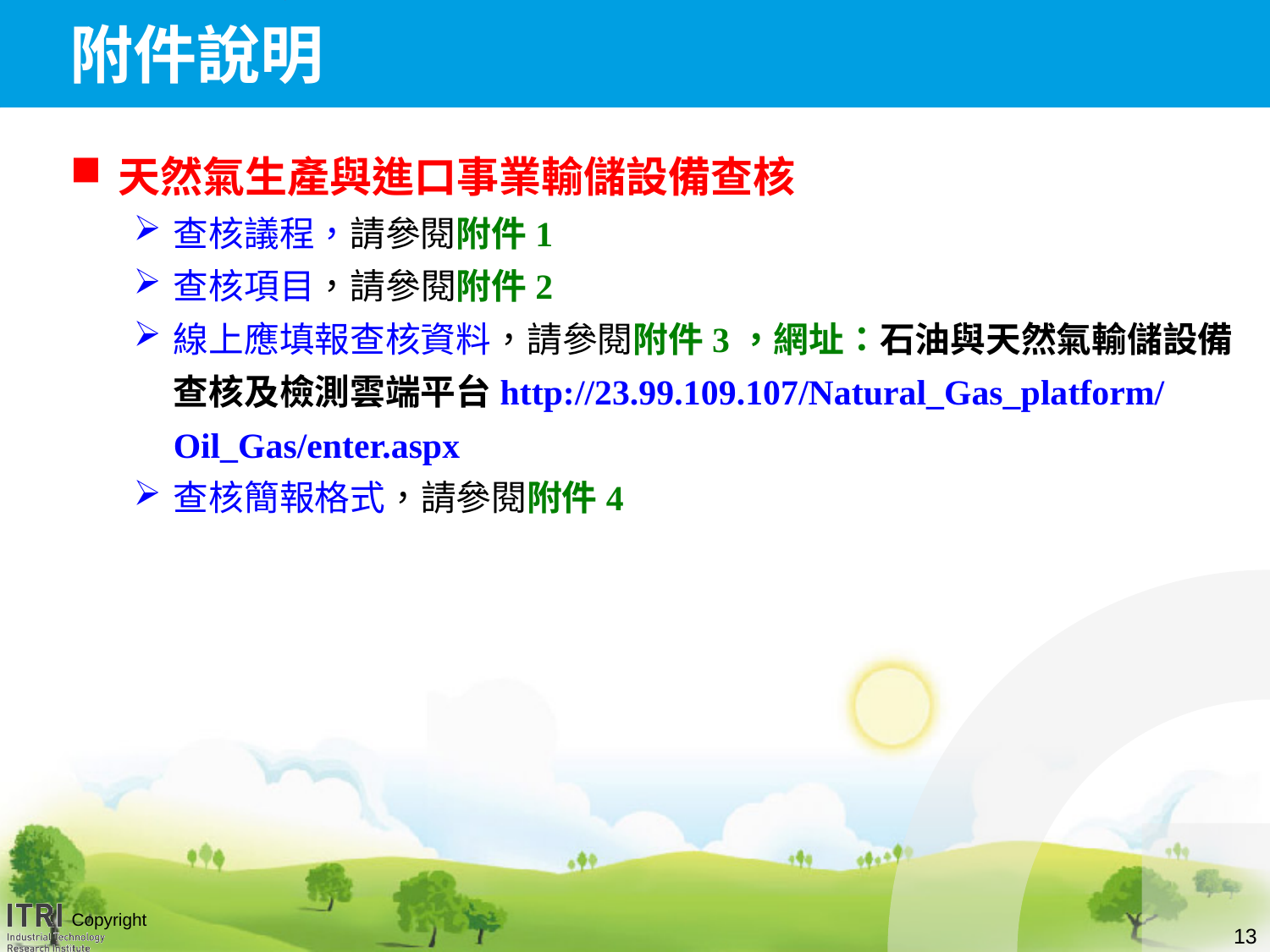

# 附件說明
天然氣生產與進口事業輸儲設備查核
查核議程，請參閱附件1
查核項目，請參閱附件2
線上應填報查核資料，請參閱附件3，網址：石油與天然氣輸儲設備查核及檢測雲端平台http://23.99.109.107/Natural_Gas_platform/Oil_Gas/enter.aspx
查核簡報格式，請參閱附件4
13